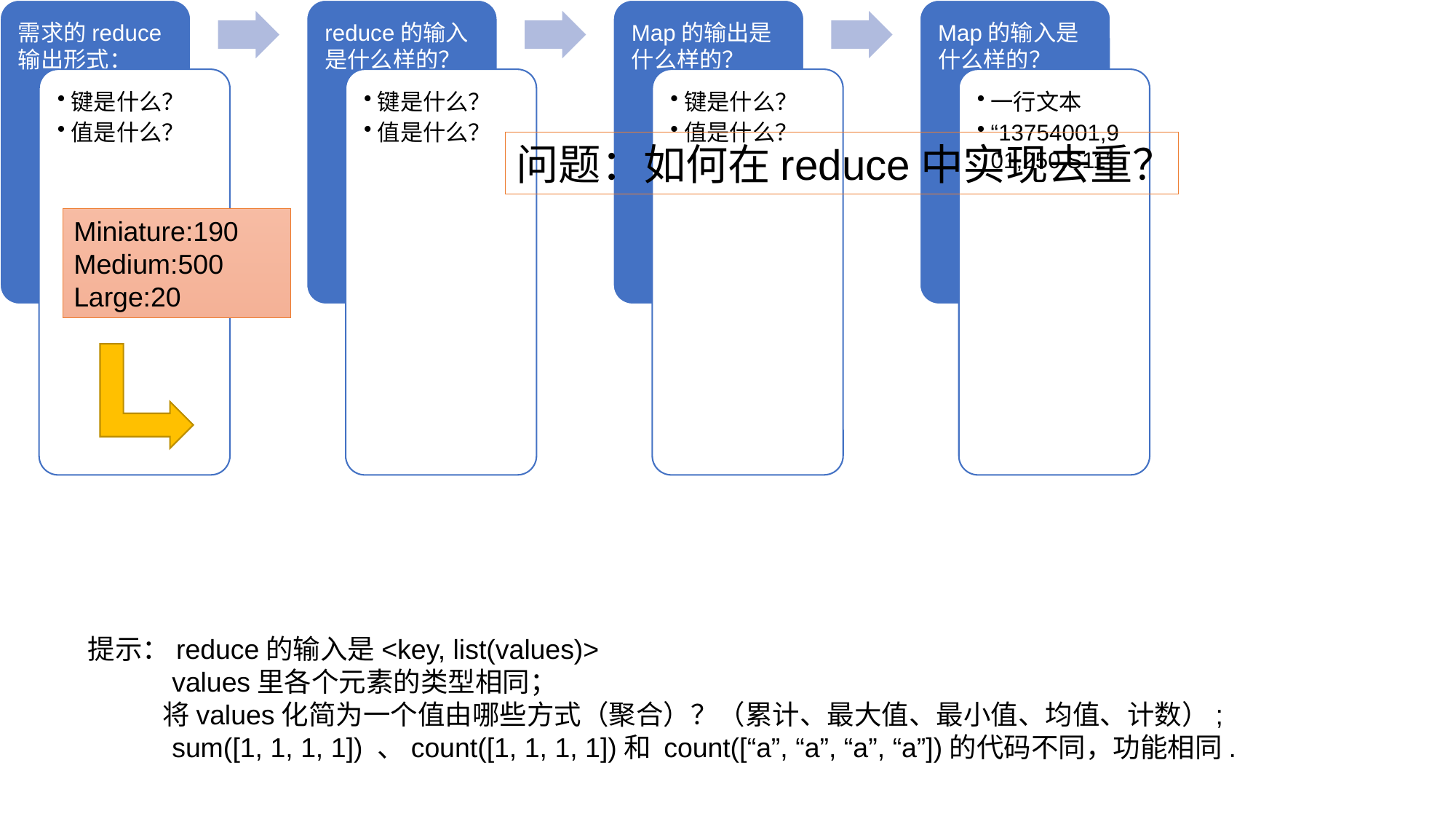

# 思路：
问题：如何在reduce中实现去重？
Miniature:190
Medium:500
Large:20
需求的reduce输出形式：
键是什么？
值是什么？

reduce的输入是什么样的？
键是什么？
值是什么？

Map的输出是什么样的？
键是什么？
值是什么？

Map的输入是什么样的？
一行文本
“13754001,901,250,S11”

提示：reduce的输入是<key, list(values)>
           values里各个元素的类型相同；
           将values化简为一个值由哪些方式（聚合）？（累计、最大值、最小值、均值、计数）;
           sum([1, 1, 1, 1]) 、count([1, 1, 1, 1])和 count([“a”, “a”, “a”, “a”])的代码不同，功能相同.